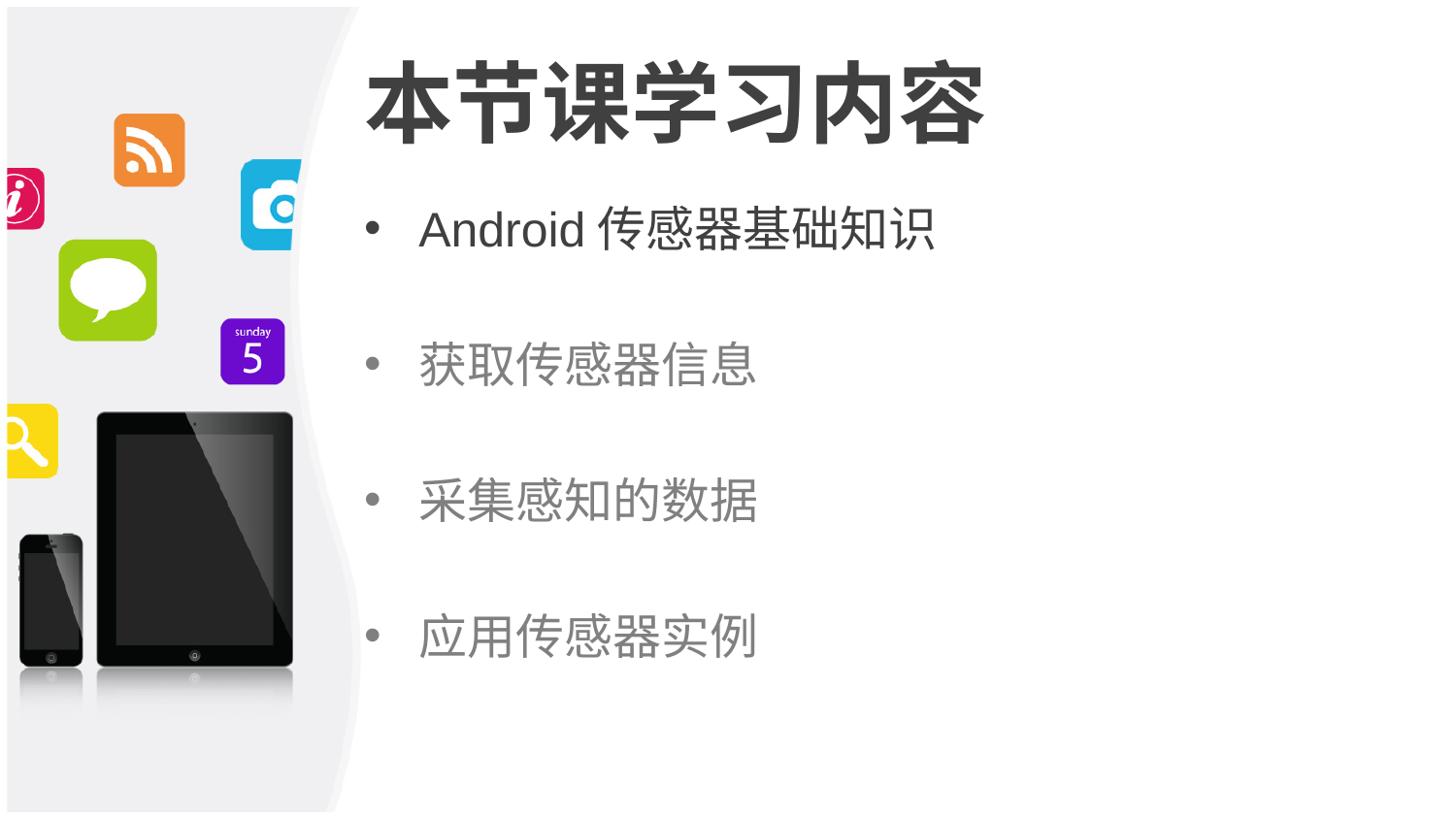

# 本节课学习内容
Android传感器基础知识

获取传感器信息

采集感知的数据

应用传感器实例